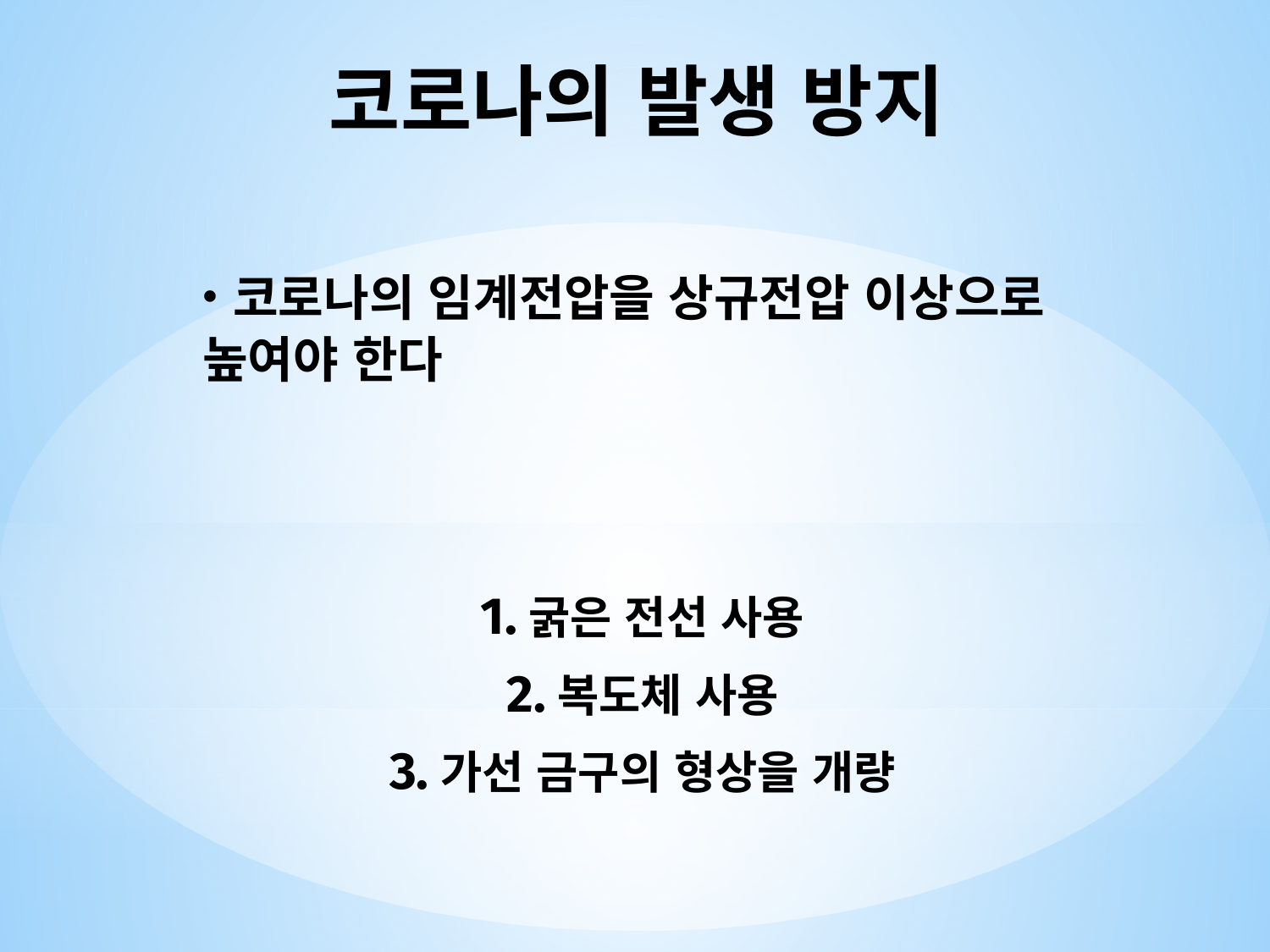

# 코로나의 발생 방지
·코로나의 임계전압을 상규전압 이상으로 높여야 한다
1.굵은 전선 사용
2.복도체 사용
3.가선 금구의 형상을 개량